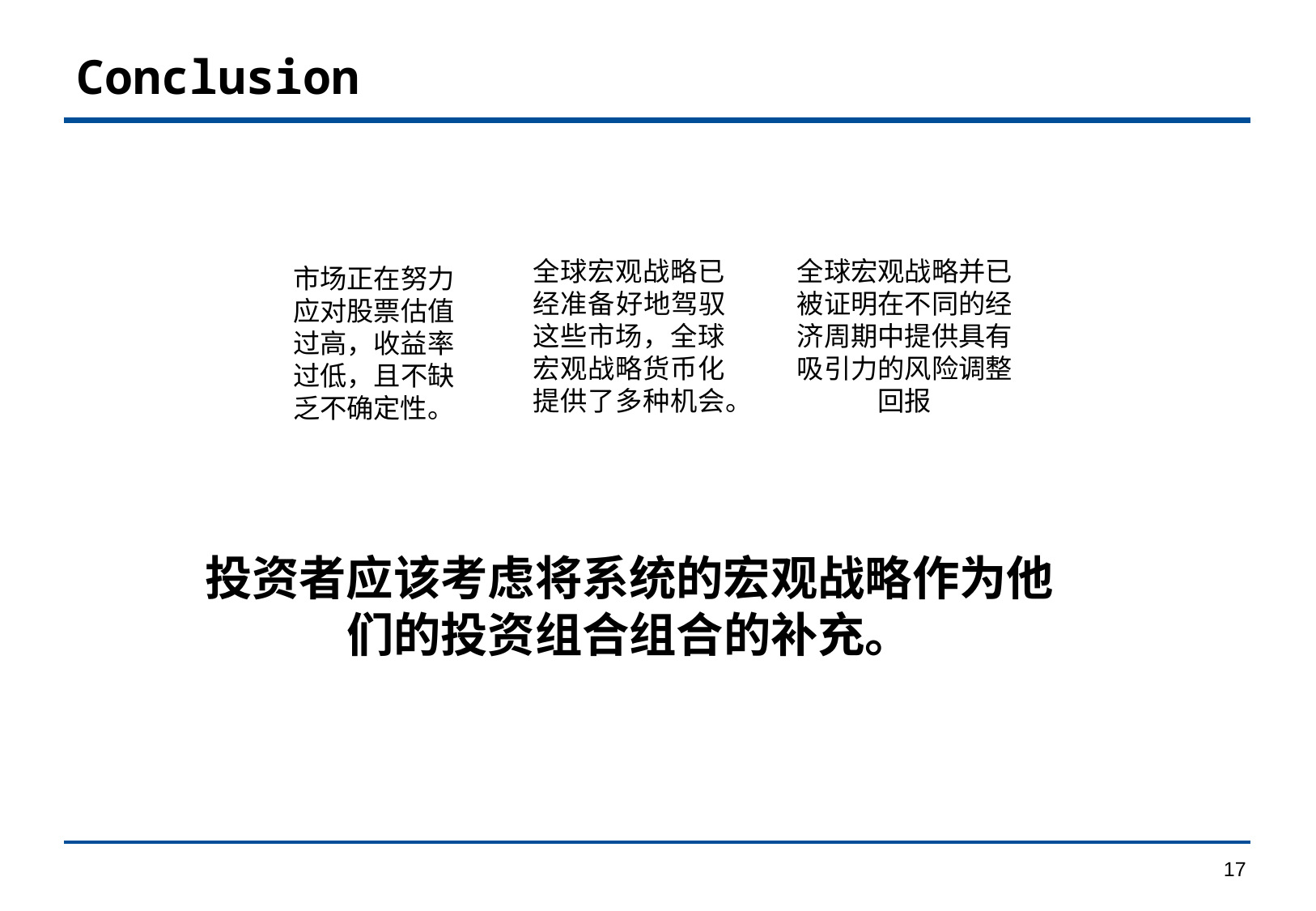

# Conclusion
市场正在努力应对股票估值过高，收益率过低，且不缺乏不确定性。

全球宏观战略已经准备好地驾驭这些市场，全球宏观战略货币化提供了多种机会。
全球宏观战略并已被证明在不同的经济周期中提供具有吸引力的风险调整回报
投资者应该考虑将系统的宏观战略作为他们的投资组合组合的补充。